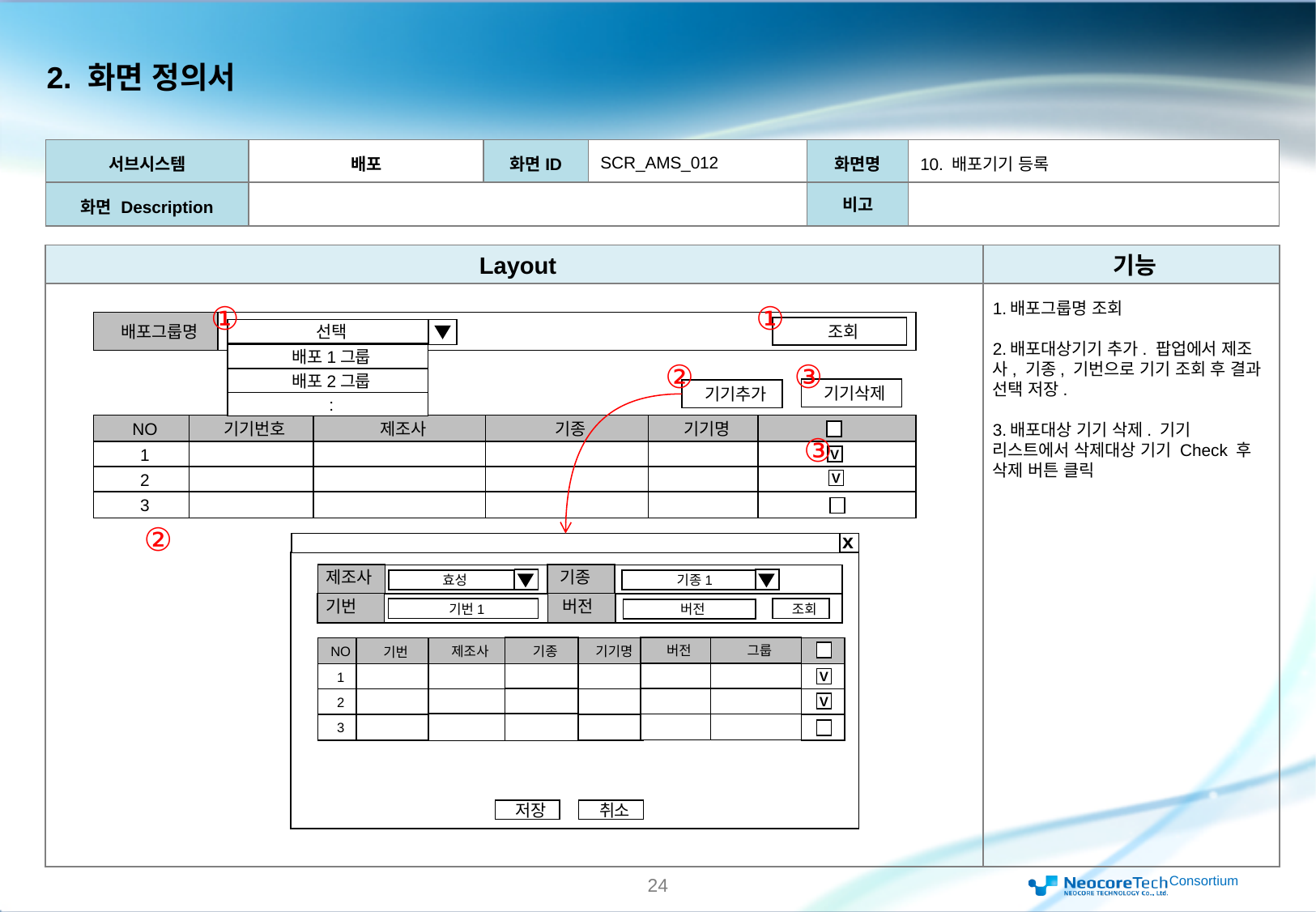

2. 화면 정의서
| 서브시스템 | 배포 | 화면ID | SCR\_AMS\_012 | 화면명 | 10. 배포기기 등록 |
| --- | --- | --- | --- | --- | --- |
| 화면 Description |  |  |  | 비고 |  |
Layout
기능
1.배포그룹명 조회
2.배포대상기기 추가. 팝업에서 제조사, 기종, 기번으로 기기 조회 후 결과 선택 저장.

3.배포대상 기기 삭제. 기기 리스트에서 삭제대상 기기 Check 후 삭제 버튼 클릭

①
①

배포그룹명
조회
선택

배포1그룹
②
③
배포2그룹
기기삭제
기기추가
:
NO
기기번호
제조사
기종
기기명

③
1

V
2

V
3

②
x

제조사
기종

효성
기종1

기번
버전

기번1
조회
버전
기종
버전
그룹
제조사
기번
NO
기기명

1

V

2

V

3

취소
저장